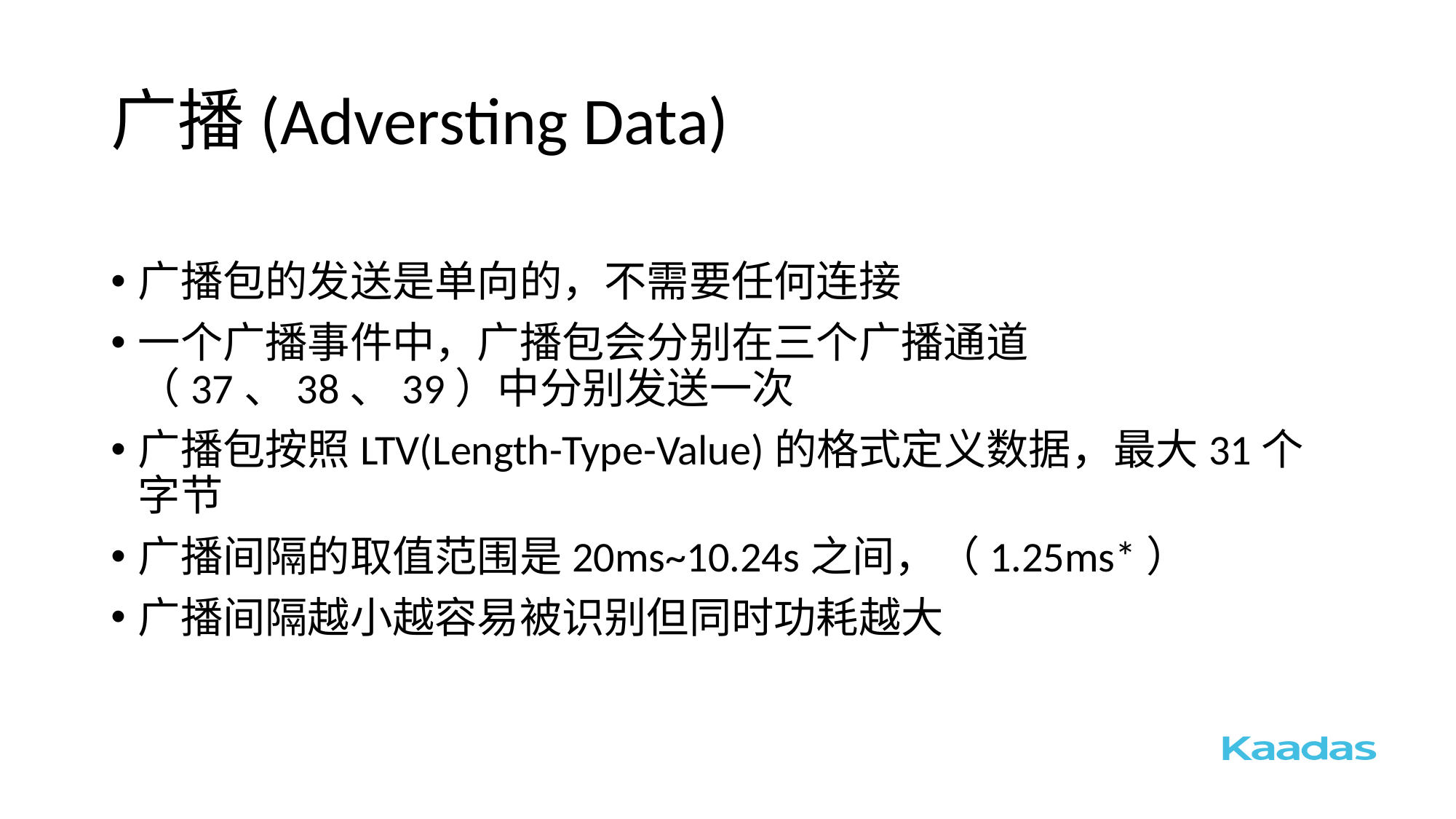

# 广播(Adversting Data)

广播包的发送是单向的，不需要任何连接
一个广播事件中，广播包会分别在三个广播通道（37、38、39）中分别发送一次
广播包按照LTV(Length-Type-Value)的格式定义数据，最大31个字节
广播间隔的取值范围是20ms~10.24s之间，（1.25ms*）
广播间隔越小越容易被识别但同时功耗越大